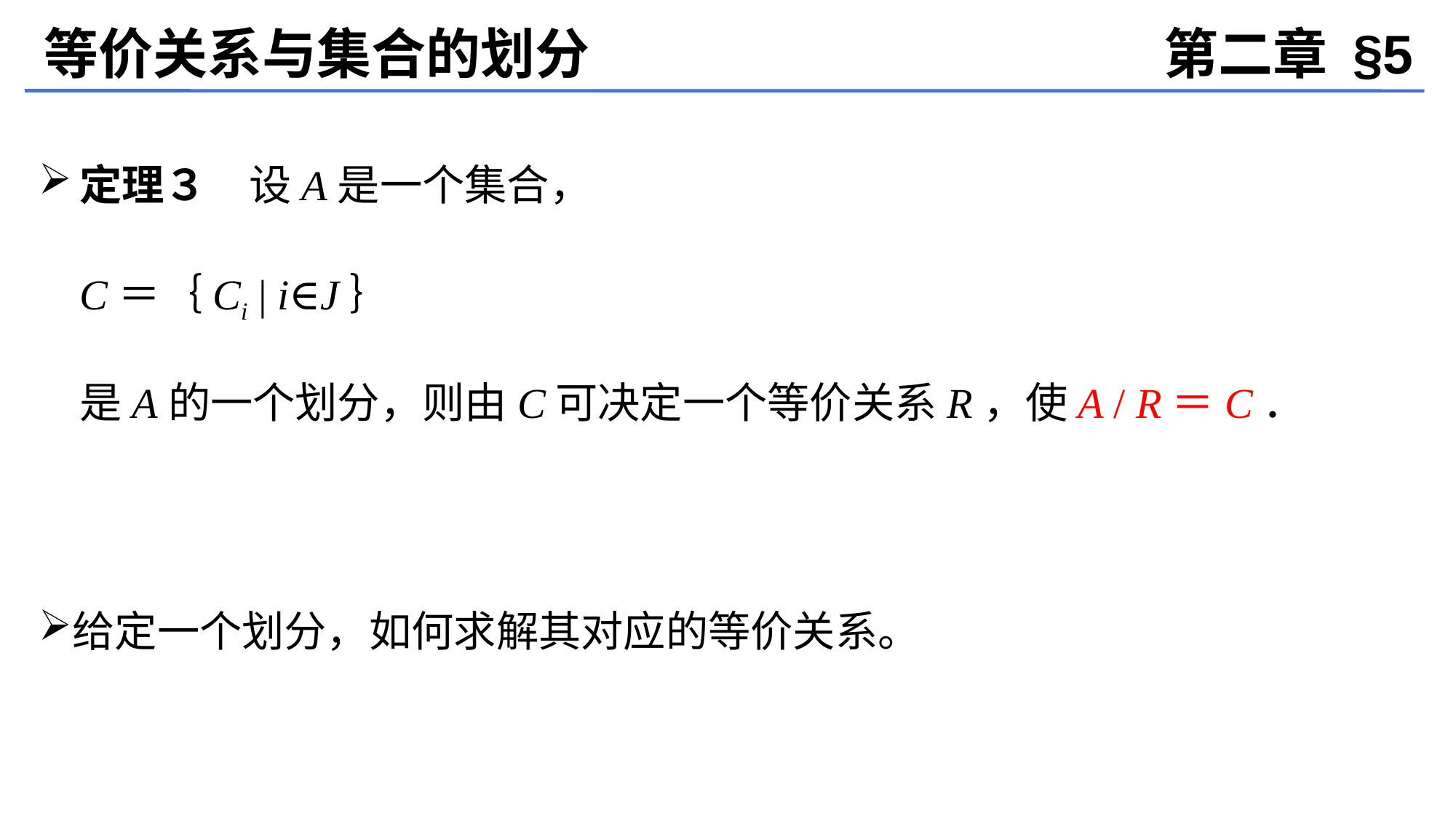

等价关系与集合的划分
第二章 §5
定理３　设A是一个集合，
	C＝｛Ci | i∈J｝
	是A的一个划分，则由C可决定一个等价关系R，使A / R＝C．

给定一个划分，如何求解其对应的等价关系。